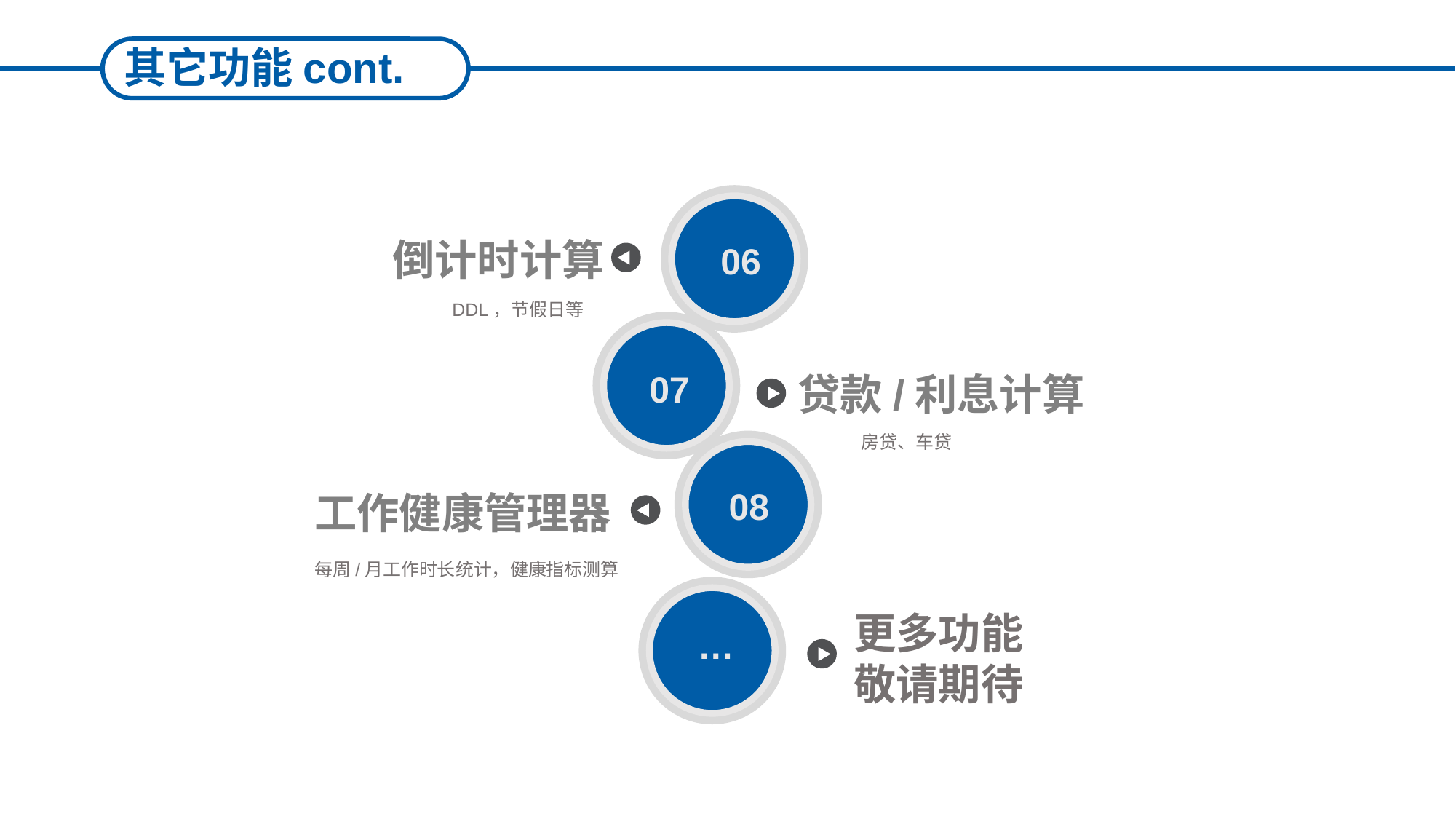

其它功能cont.

06
倒计时计算

DDL，节假日等

07
贷款/利息计算

房贷、车贷

08
工作健康管理器
每周/月工作时长统计，健康指标测算

…
更多功能
敬请期待